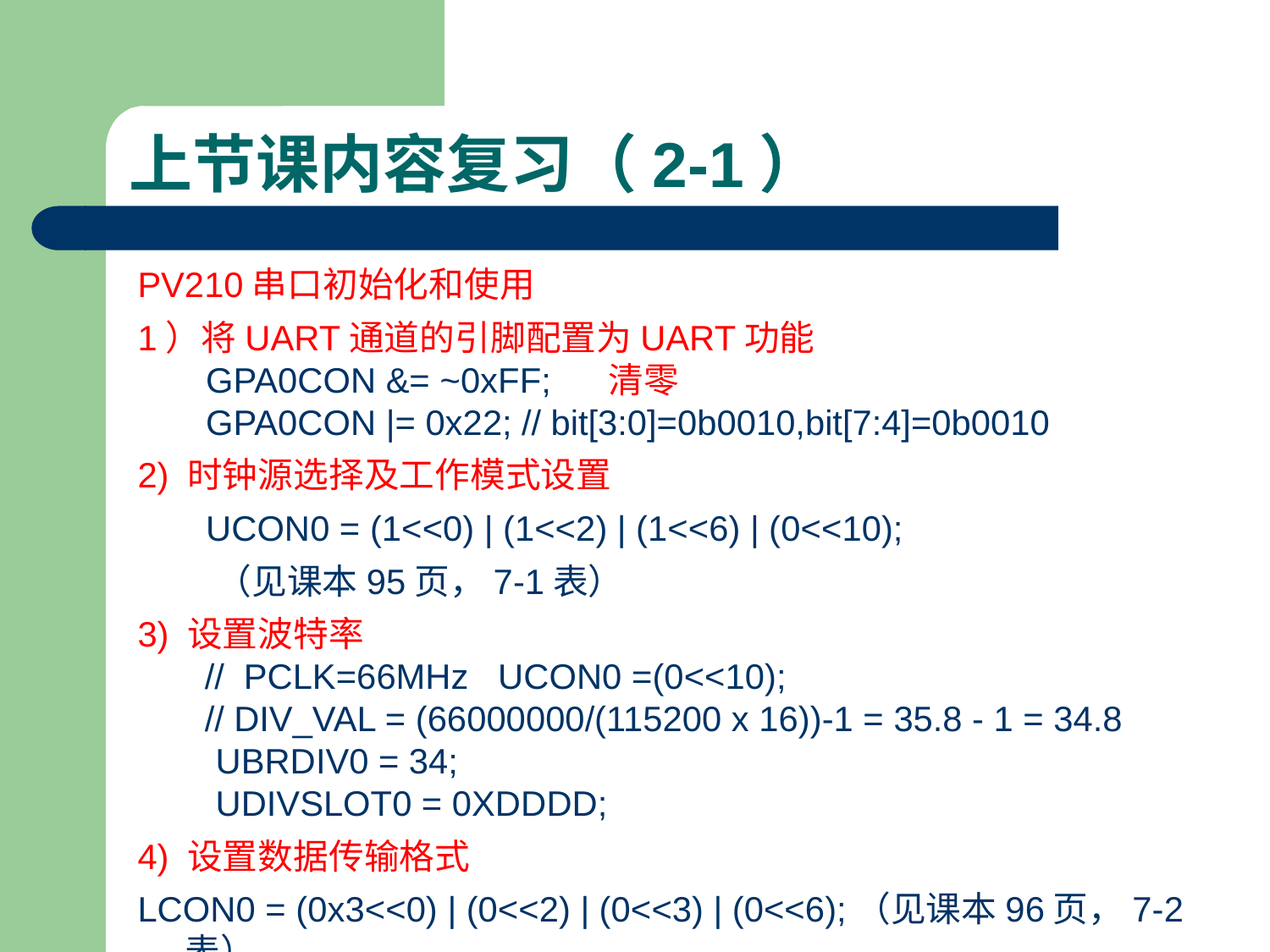

# 上节课内容复习（2-1）
PV210串口初始化和使用
1）将UART通道的引脚配置为UART功能
       GPA0CON &= ~0xFF;     清零
       GPA0CON |= 0x22; // bit[3:0]=0b0010,bit[7:4]=0b0010
2) 时钟源选择及工作模式设置
       UCON0 = (1<<0) | (1<<2) | (1<<6) | (0<<10);
         （见课本95页，7-1表）
3) 设置波特率
	  //  PCLK=66MHz   UCON0 =(0<<10);
	  // DIV_VAL = (66000000/(115200 x 16))-1 = 35.8 - 1 = 34.8
        UBRDIV0 = 34;
        UDIVSLOT0 = 0XDDDD;
4) 设置数据传输格式
LCON0 = (0x3<<0) | (0<<2) | (0<<3) | (0<<6);（见课本96页，7-2表）